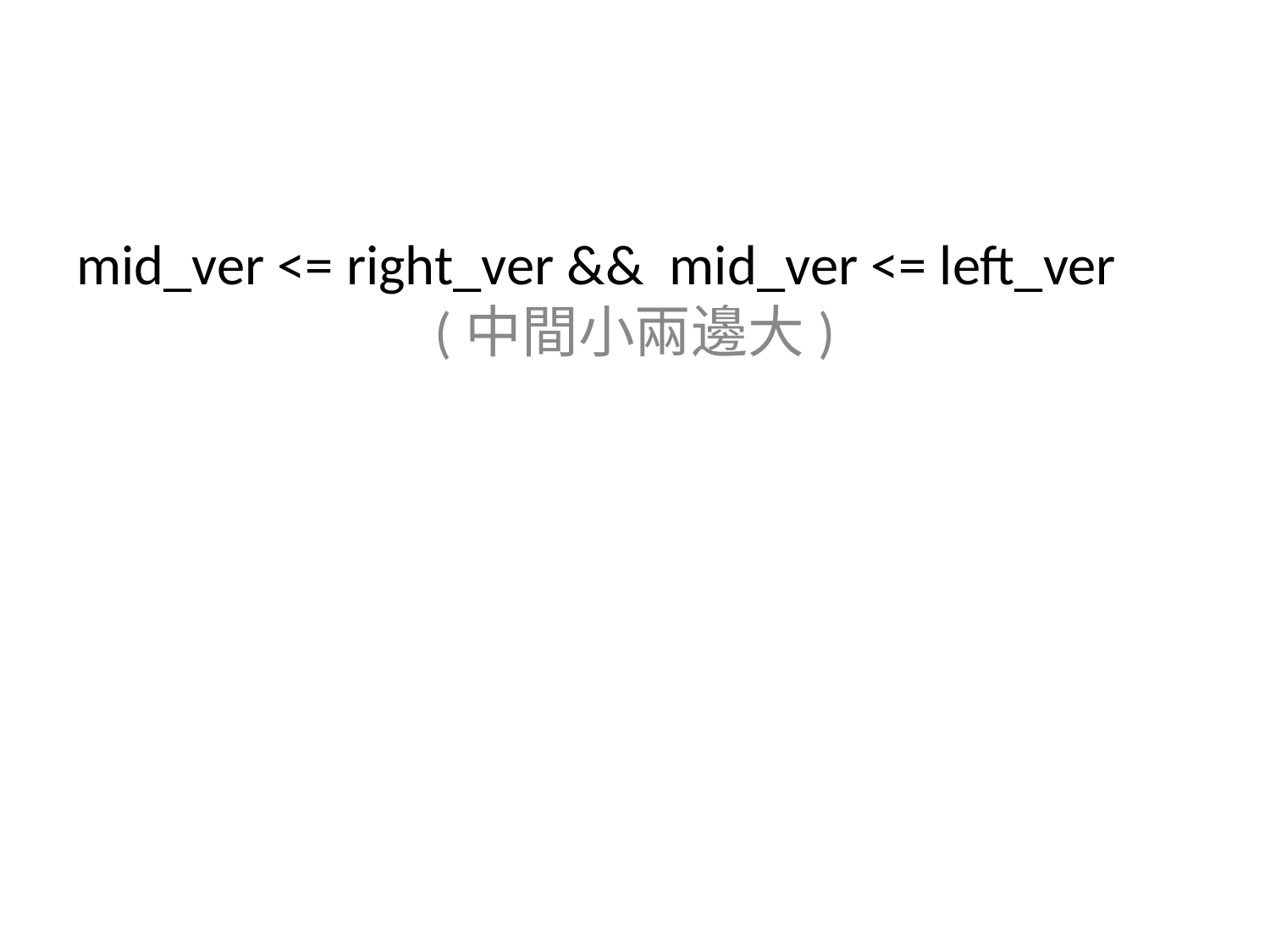

#
mid_ver <= right_ver &&  mid_ver <= left_ver
(中間小兩邊大)